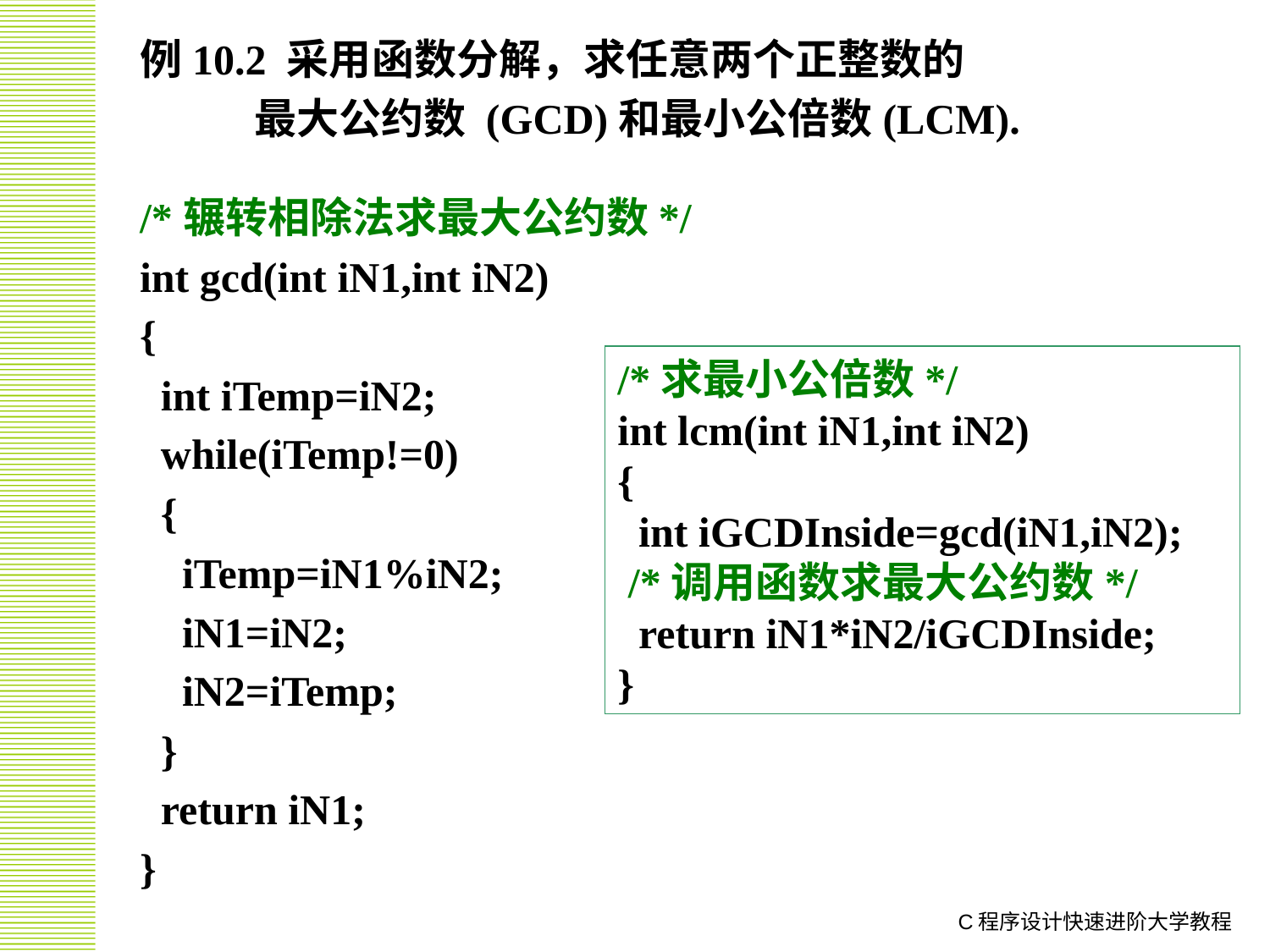

例10.2 采用函数分解，求任意两个正整数的
           最大公约数 (GCD)和最小公倍数(LCM).

/*辗转相除法求最大公约数*/
int gcd(int iN1,int iN2)
{
  int iTemp=iN2;
  while(iTemp!=0)
  {
    iTemp=iN1%iN2;
    iN1=iN2;
    iN2=iTemp;
  }
  return iN1;
}
/*求最小公倍数*/
int lcm(int iN1,int iN2)
{
  int iGCDInside=gcd(iN1,iN2);
 /*调用函数求最大公约数*/
  return iN1*iN2/iGCDInside;
}
7
C程序设计快速进阶大学教程